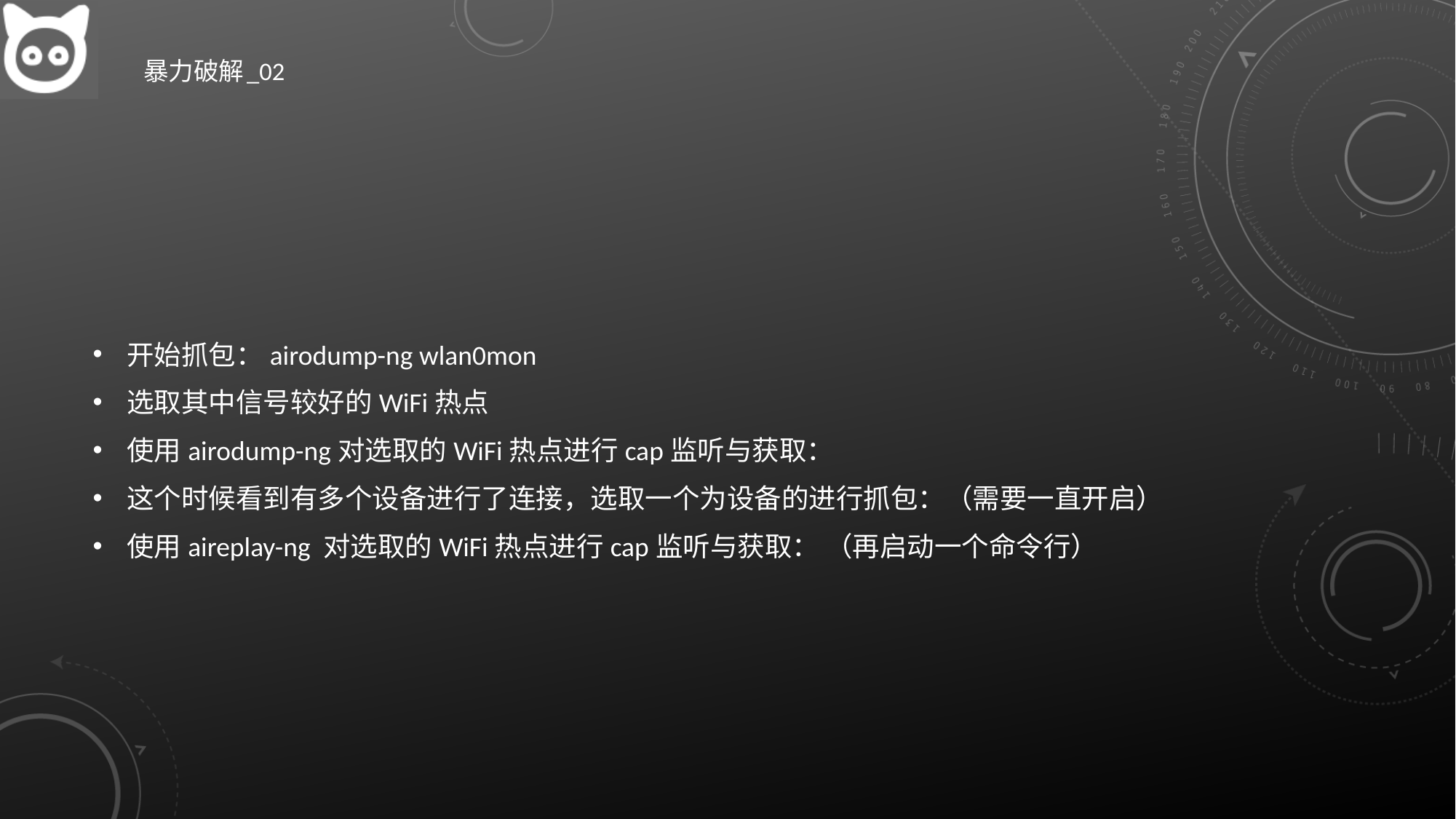

# 暴力破解_02
开始抓包：airodump-ng wlan0mon
选取其中信号较好的WiFi热点
使用airodump-ng对选取的WiFi热点进行cap监听与获取：
这个时候看到有多个设备进行了连接，选取一个为设备的进行抓包：（需要一直开启）
使用aireplay-ng 对选取的WiFi热点进行cap监听与获取： （再启动一个命令行）